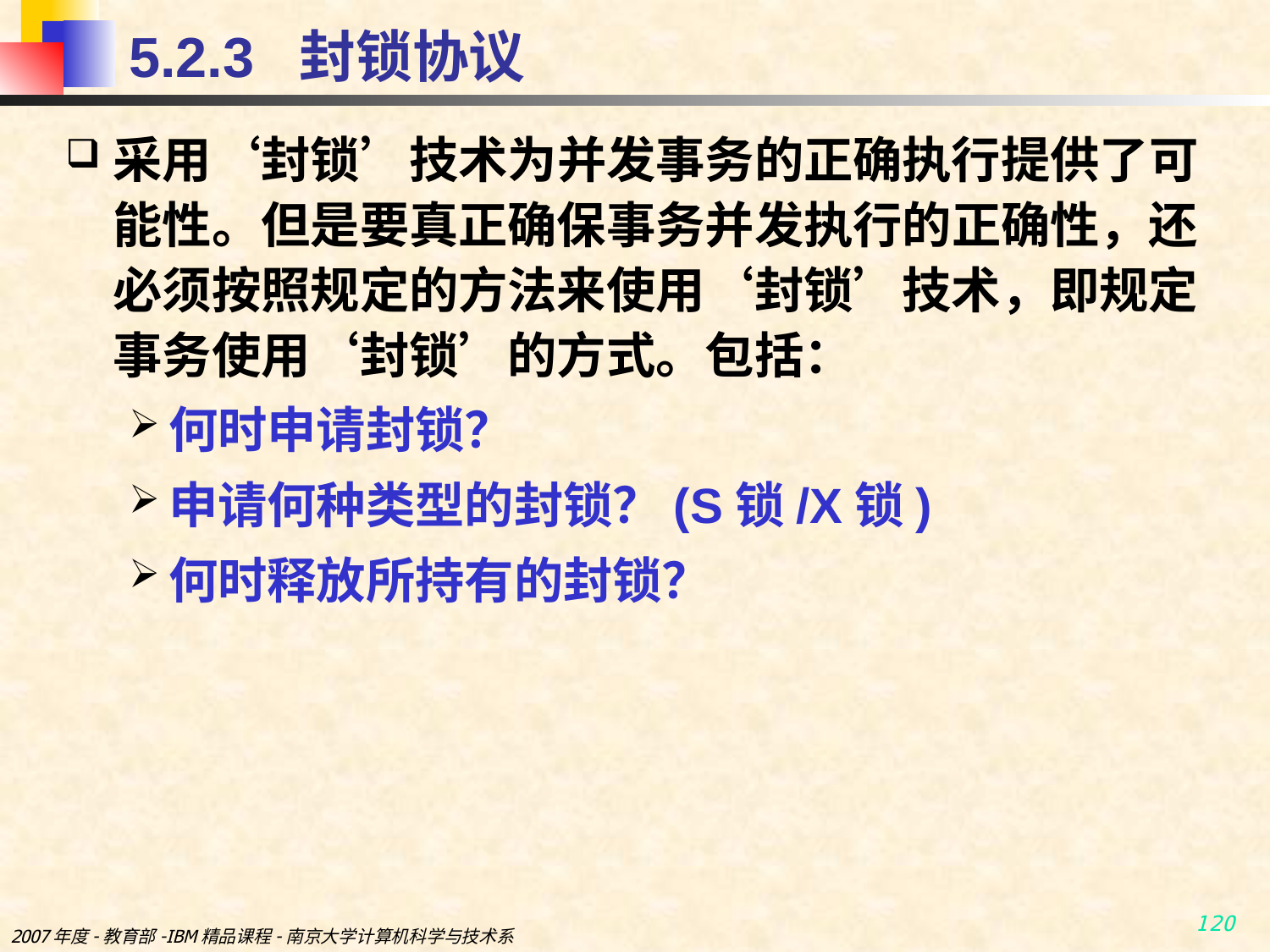

# 5.2.3  封锁协议
采用‘封锁’技术为并发事务的正确执行提供了可能性。但是要真正确保事务并发执行的正确性，还必须按照规定的方法来使用‘封锁’技术，即规定事务使用‘封锁’的方式。包括：
何时申请封锁？
申请何种类型的封锁？(S锁/X锁)
何时释放所持有的封锁？
120